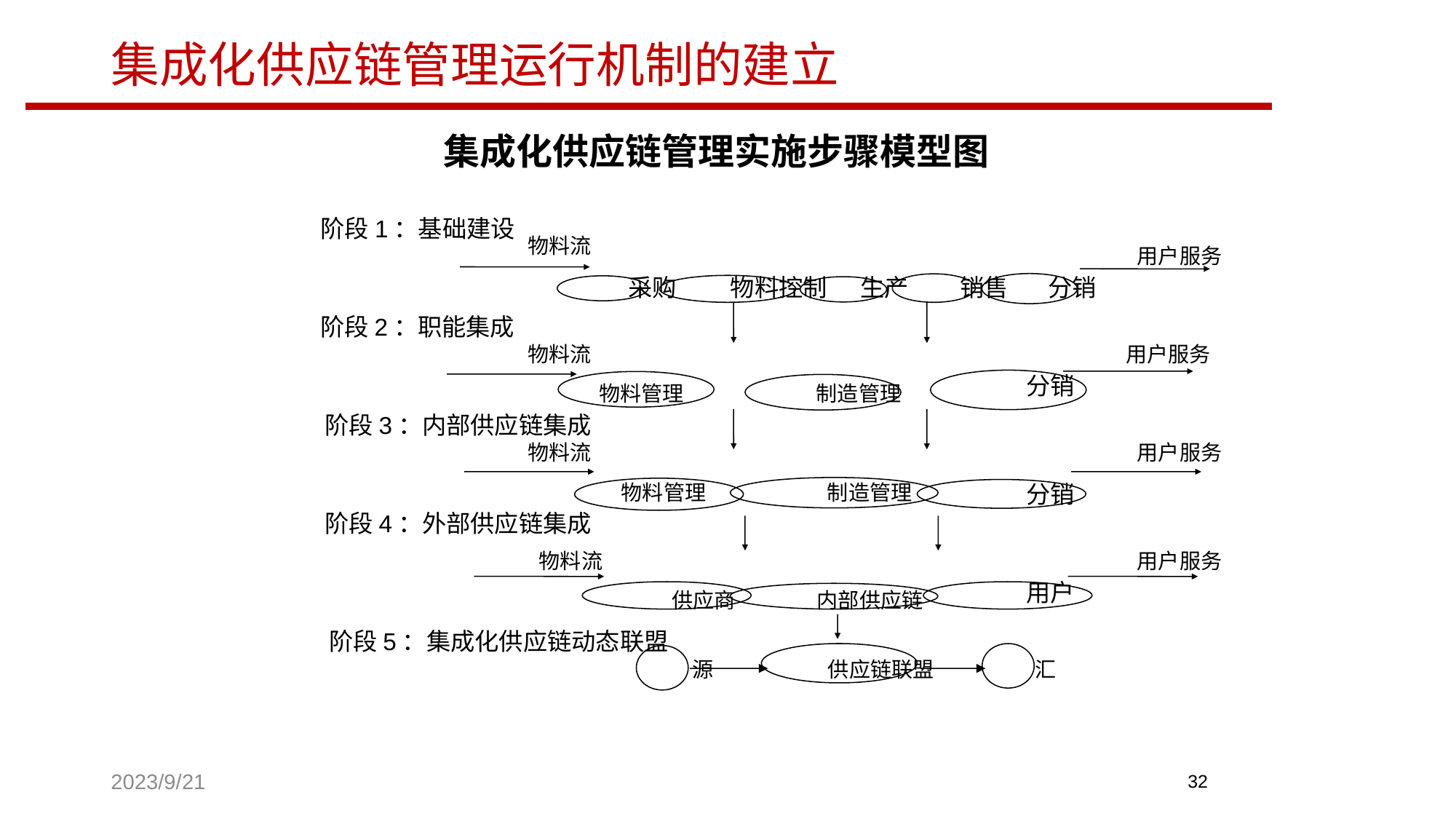

集成化供应链管理运行机制的建立
集成化供应链管理实施步骤模型图
阶段1：基础建设
物料流
用户服务

采购
物料控制
生产
销售
分销
阶段2：职能集成
物料流
用户服务
分销
物料管理
制造管理
阶段3：内部供应链集成
物料流
用户服务
物料管理
制造管理
分销
阶段4：外部供应链集成
物料流
用户服务
用户
供应商
内部供应链
阶段5：集成化供应链动态联盟
源
供应链联盟
汇
2023/9/21
32